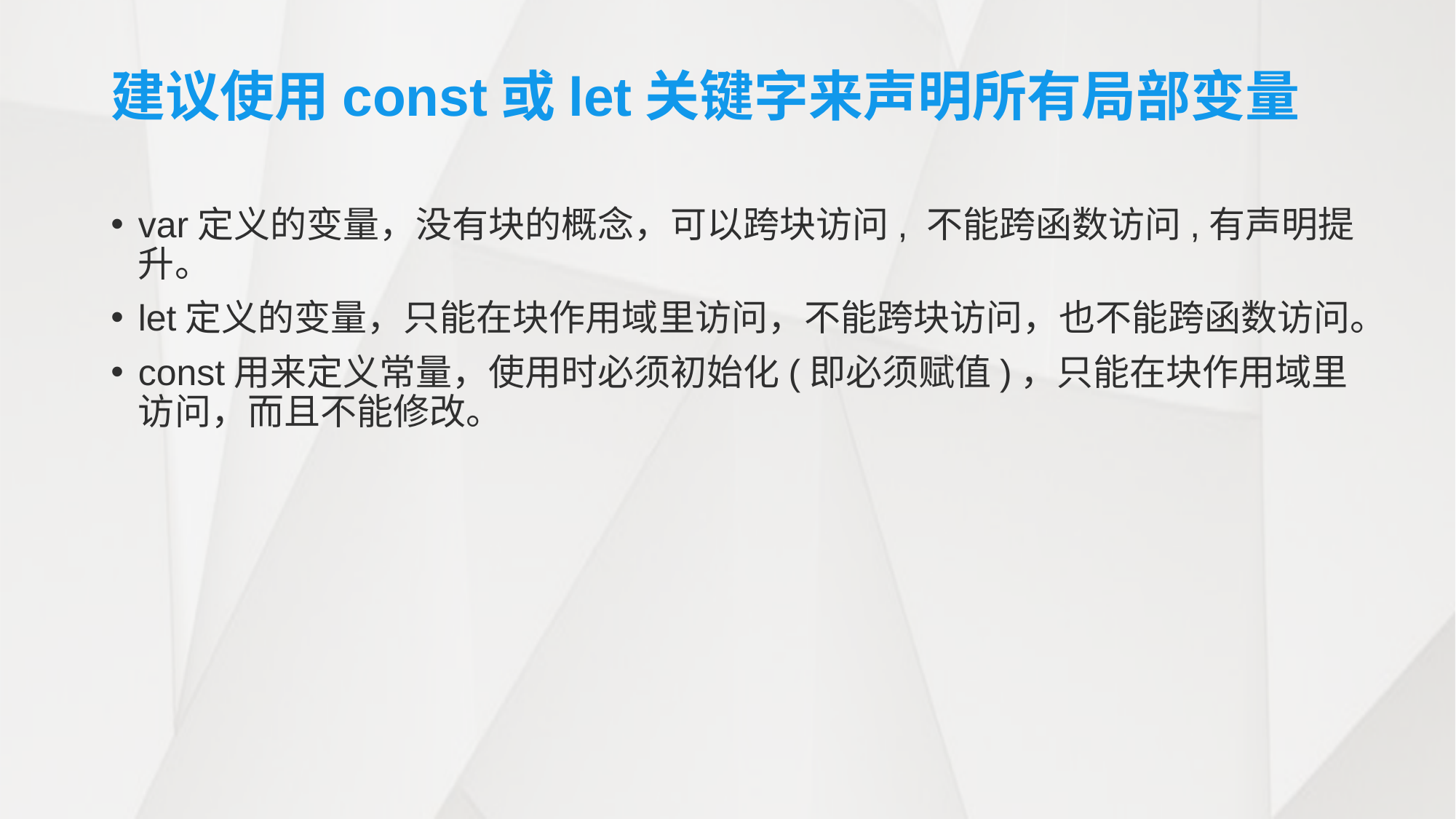

# 建议使用const或let关键字来声明所有局部变量
var定义的变量，没有块的概念，可以跨块访问, 不能跨函数访问,有声明提升。
let定义的变量，只能在块作用域里访问，不能跨块访问，也不能跨函数访问。
const用来定义常量，使用时必须初始化(即必须赋值)，只能在块作用域里访问，而且不能修改。